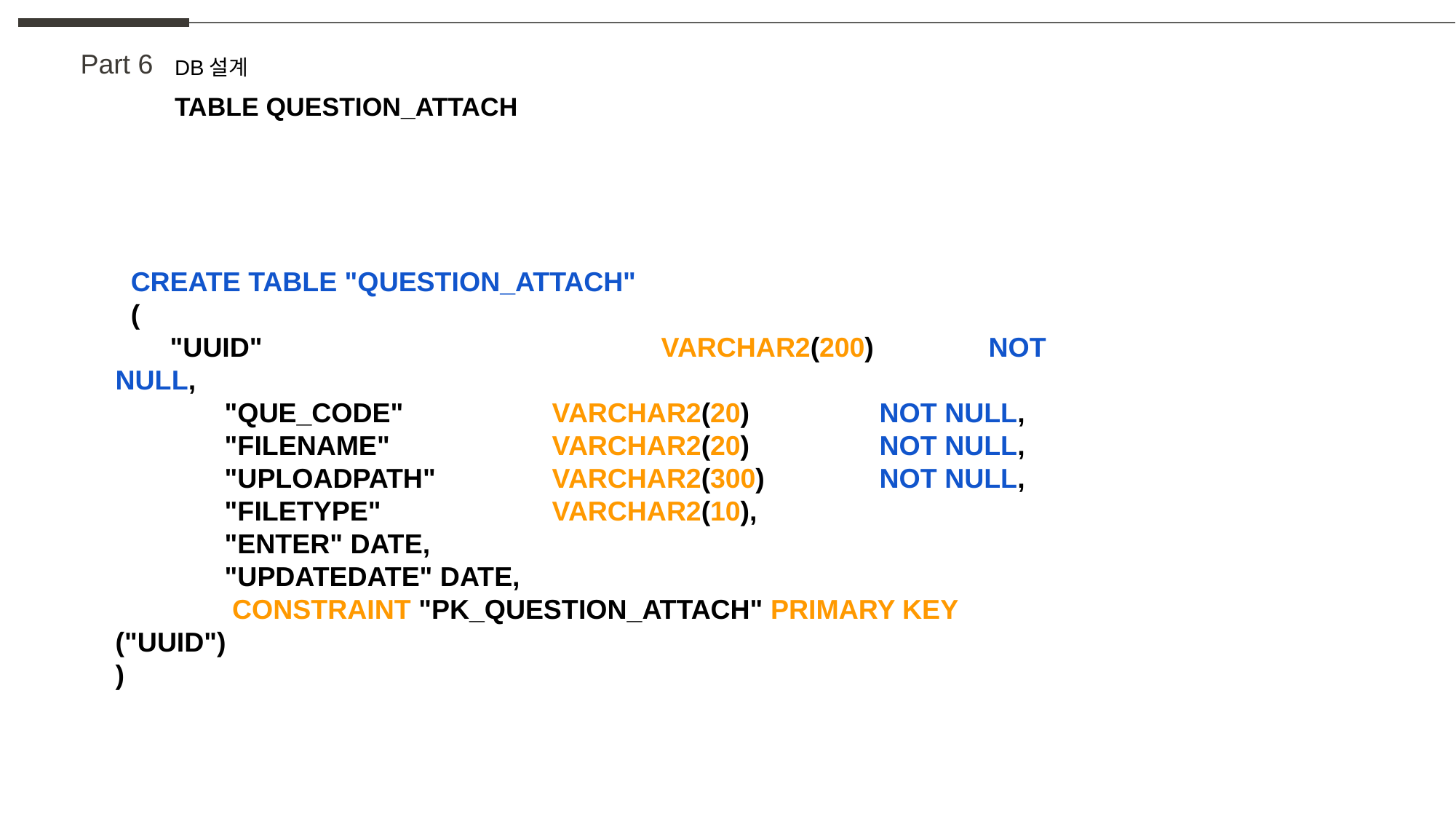

Part 6
DB설계
TABLE QUESTION_ATTACH

  CREATE TABLE "QUESTION_ATTACH"
  (
"UUID" 				VARCHAR2(200) 	NOT NULL,
	"QUE_CODE" 		VARCHAR2(20) 		NOT NULL,
	"FILENAME" 		VARCHAR2(20) 		NOT NULL,
	"UPLOADPATH" 	VARCHAR2(300) 	NOT NULL,
	"FILETYPE" 		VARCHAR2(10),
	"ENTER" DATE,
	"UPDATEDATE" DATE,
	 CONSTRAINT "PK_QUESTION_ATTACH" PRIMARY KEY ("UUID")
)